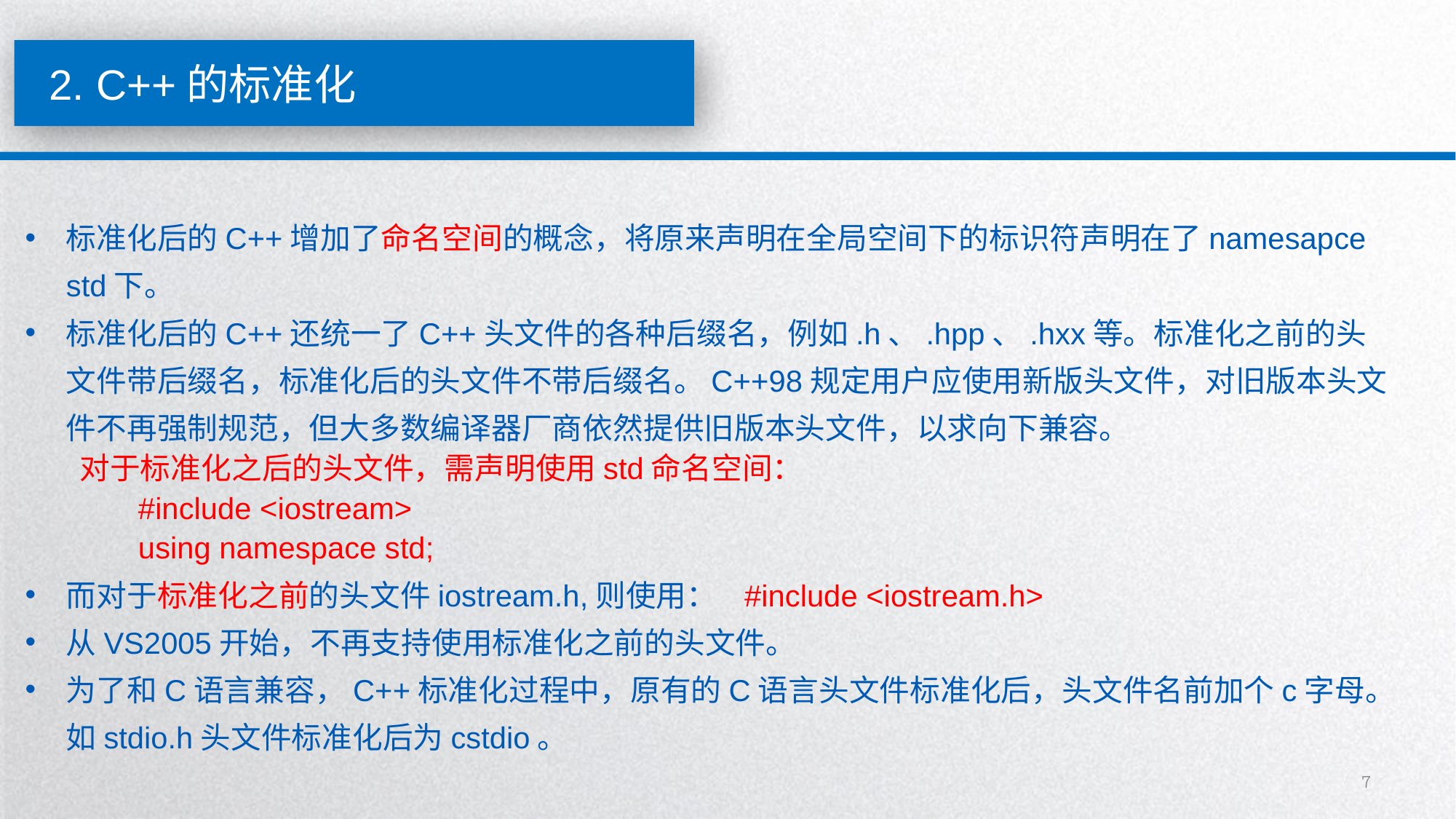

2. C++的标准化
标准化后的C++增加了命名空间的概念，将原来声明在全局空间下的标识符声明在了namesapce std下。
标准化后的C++还统一了C++头文件的各种后缀名，例如.h、.hpp、.hxx等。标准化之前的头文件带后缀名，标准化后的头文件不带后缀名。C++98规定用户应使用新版头文件，对旧版本头文件不再强制规范，但大多数编译器厂商依然提供旧版本头文件，以求向下兼容。
对于标准化之后的头文件，需声明使用std命名空间：
       #include <iostream>
       using namespace std;
而对于标准化之前的头文件iostream.h,则使用：   #include <iostream.h>
从VS2005开始，不再支持使用标准化之前的头文件。
为了和C语言兼容，C++标准化过程中，原有的C语言头文件标准化后，头文件名前加个c字母。如stdio.h头文件标准化后为cstdio。
7